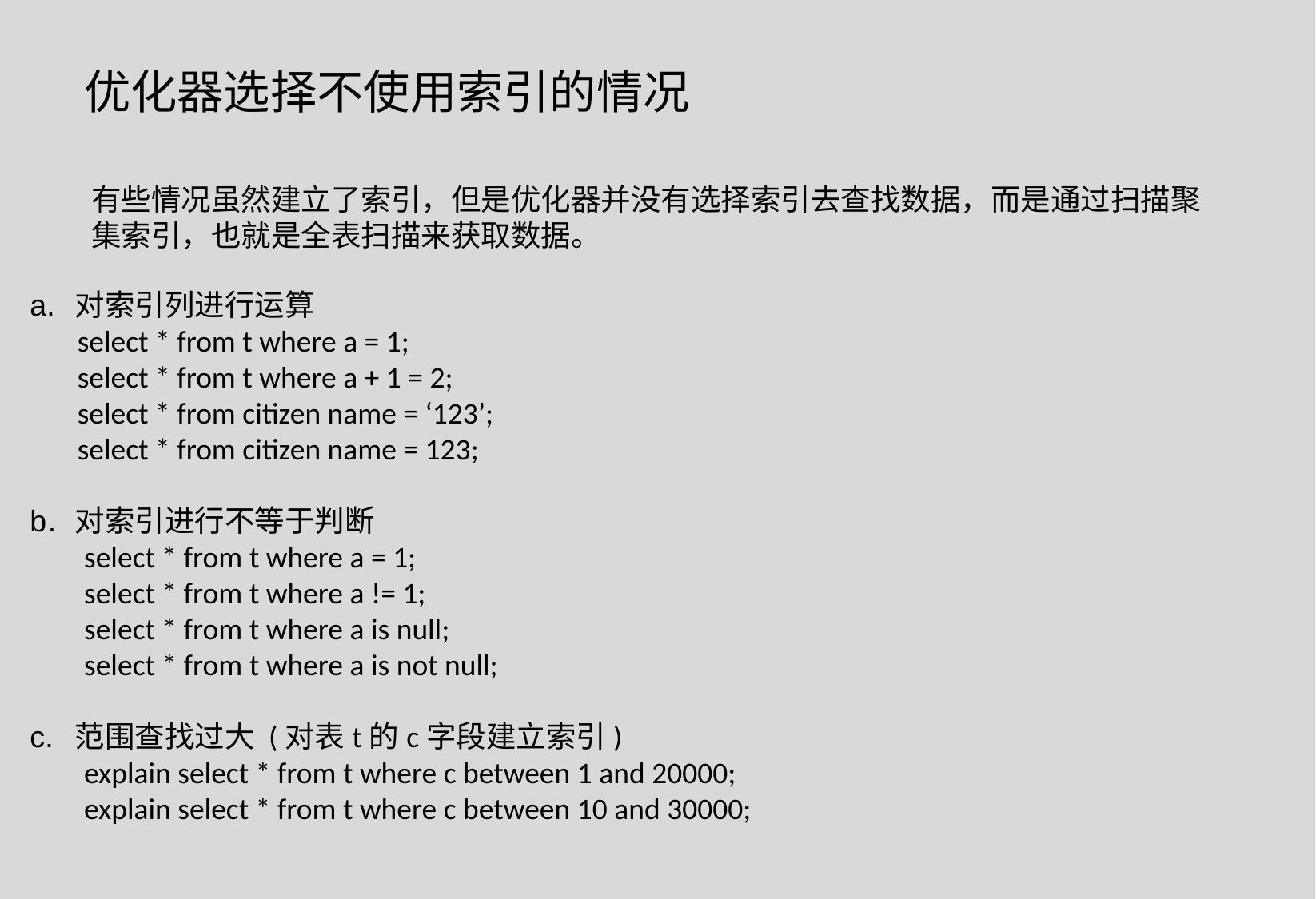

优化器选择不使用索引的情况
有些情况虽然建立了索引，但是优化器并没有选择索引去查找数据，而是通过扫描聚集索引，也就是全表扫描来获取数据。
对索引列进行运算
       select * from t where a = 1;
       select * from t where a + 1 = 2;
       select * from citizen name = ‘123’;
       select * from citizen name = 123;

对索引进行不等于判断
        select * from t where a = 1;
        select * from t where a != 1;
        select * from t where a is null;
        select * from t where a is not null;

范围查找过大 (对表t的c字段建立索引)
        explain select * from t where c between 1 and 20000;
        explain select * from t where c between 10 and 30000;